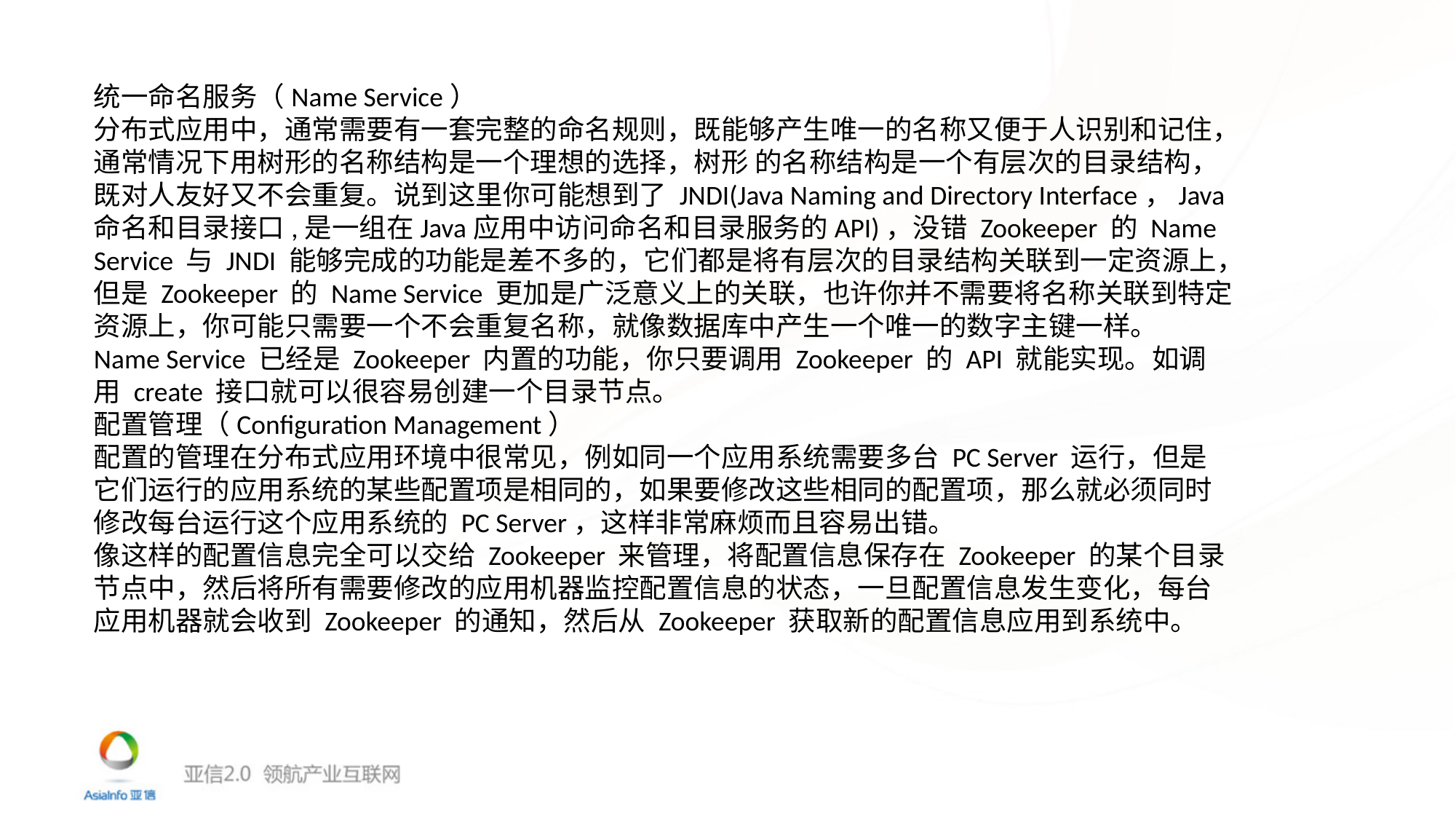

统一命名服务（Name Service）
分布式应用中，通常需要有一套完整的命名规则，既能够产生唯一的名称又便于人识别和记住，通常情况下用树形的名称结构是一个理想的选择，树形 的名称结构是一个有层次的目录结构，既对人友好又不会重复。说到这里你可能想到了 JNDI(Java Naming and Directory Interface，Java命名和目录接口,是一组在Java应用中访问命名和目录服务的API)，没错 Zookeeper 的 Name Service 与 JNDI 能够完成的功能是差不多的，它们都是将有层次的目录结构关联到一定资源上，但是 Zookeeper 的 Name Service 更加是广泛意义上的关联，也许你并不需要将名称关联到特定资源上，你可能只需要一个不会重复名称，就像数据库中产生一个唯一的数字主键一样。
Name Service 已经是 Zookeeper 内置的功能，你只要调用 Zookeeper 的 API 就能实现。如调用 create 接口就可以很容易创建一个目录节点。
配置管理（Configuration Management）
配置的管理在分布式应用环境中很常见，例如同一个应用系统需要多台 PC Server 运行，但是它们运行的应用系统的某些配置项是相同的，如果要修改这些相同的配置项，那么就必须同时修改每台运行这个应用系统的 PC Server，这样非常麻烦而且容易出错。
像这样的配置信息完全可以交给 Zookeeper 来管理，将配置信息保存在 Zookeeper 的某个目录节点中，然后将所有需要修改的应用机器监控配置信息的状态，一旦配置信息发生变化，每台应用机器就会收到 Zookeeper 的通知，然后从 Zookeeper 获取新的配置信息应用到系统中。